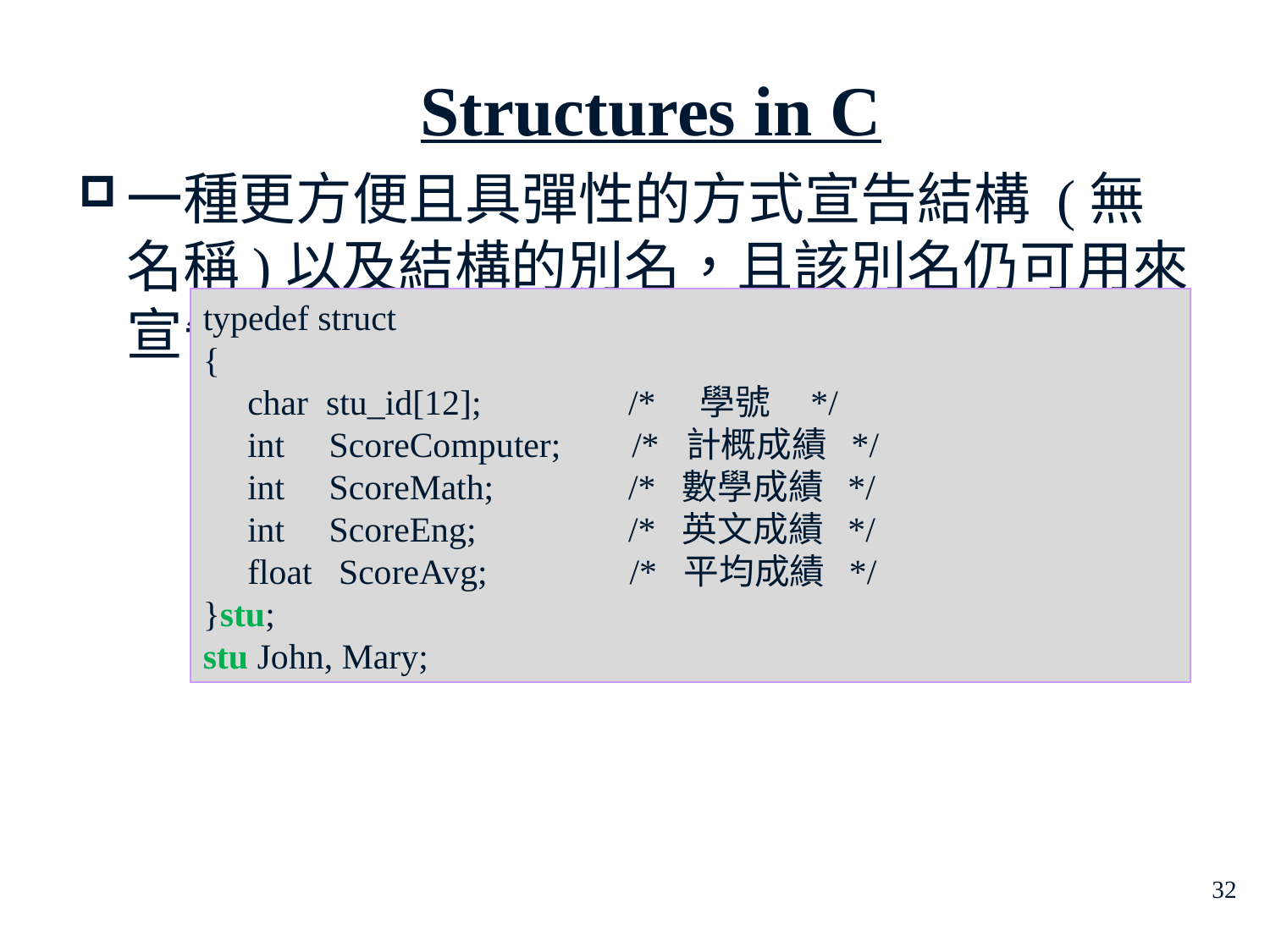

# Structures in C
一種更方便且具彈性的方式宣告結構 (無名稱)以及結構的別名，且該別名仍可用來宣告變數。

宣告了一個沒有名稱的結構，但已經為該結構取了一個別名stu (stu非結構變數名稱，而是結構別名)。
別名stu可直接用來宣告結構變數John與Mary。
typedef struct
{
     char  stu_id[12];	     /*    學號    */
     int     ScoreComputer;        /*  計概成績  */
     int     ScoreMath;	     /*  數學成績  */
     int     ScoreEng;	     /*  英文成績  */
     float   ScoreAvg;                /*  平均成績  */
}stu;
stu John, Mary;
32